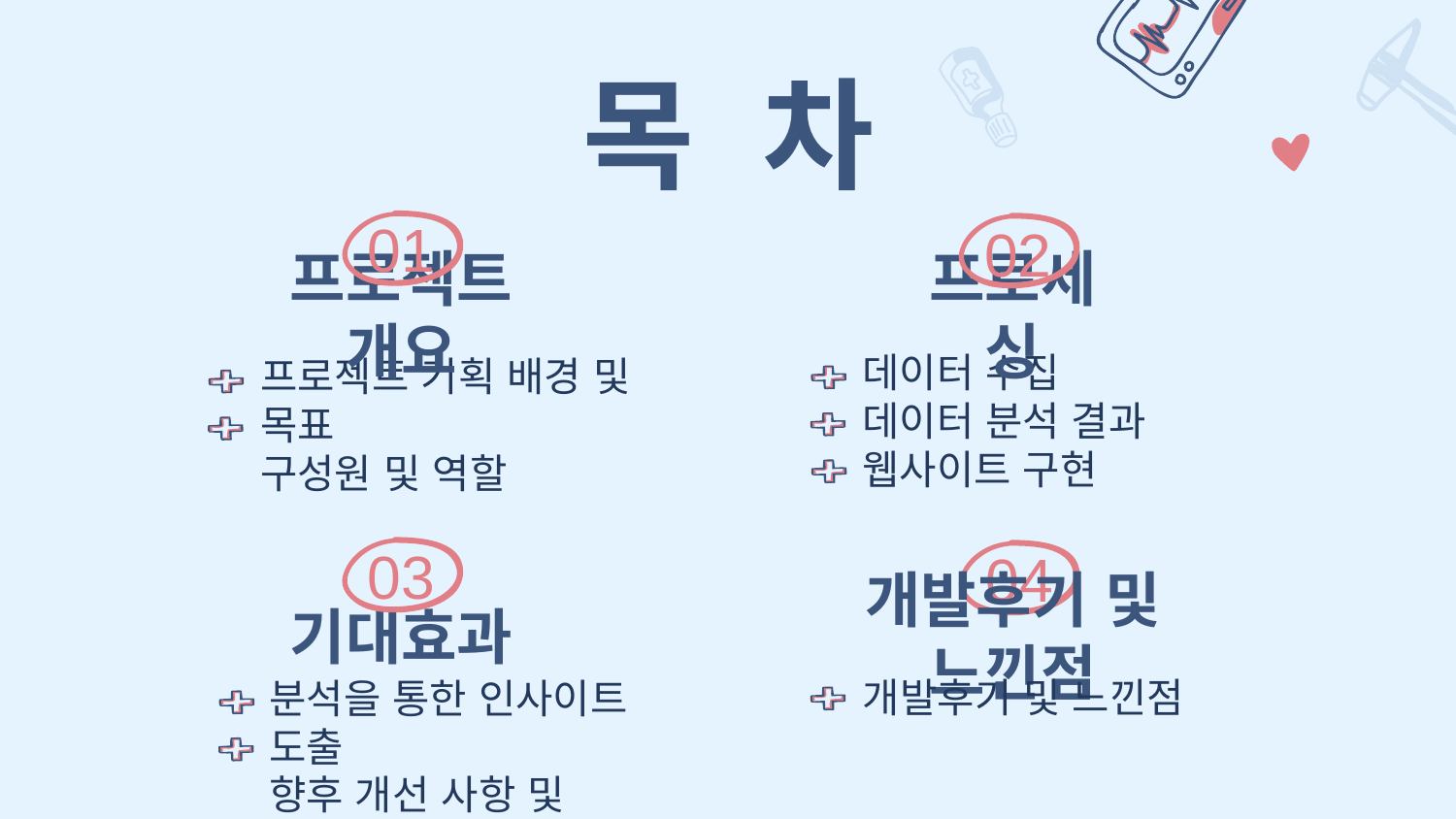

# 목  차

01
02
프로젝트 개요
프로세싱
데이터 수집
데이터 분석 결과
웹사이트 구현
프로젝트 기획 배경 및 목표
구성원 및 역할

03

04
기대효과
개발후기 및 느낀점
개발후기 및 느낀점
분석을 통한 인사이트 도출
향후 개선 사항 및 기대효과